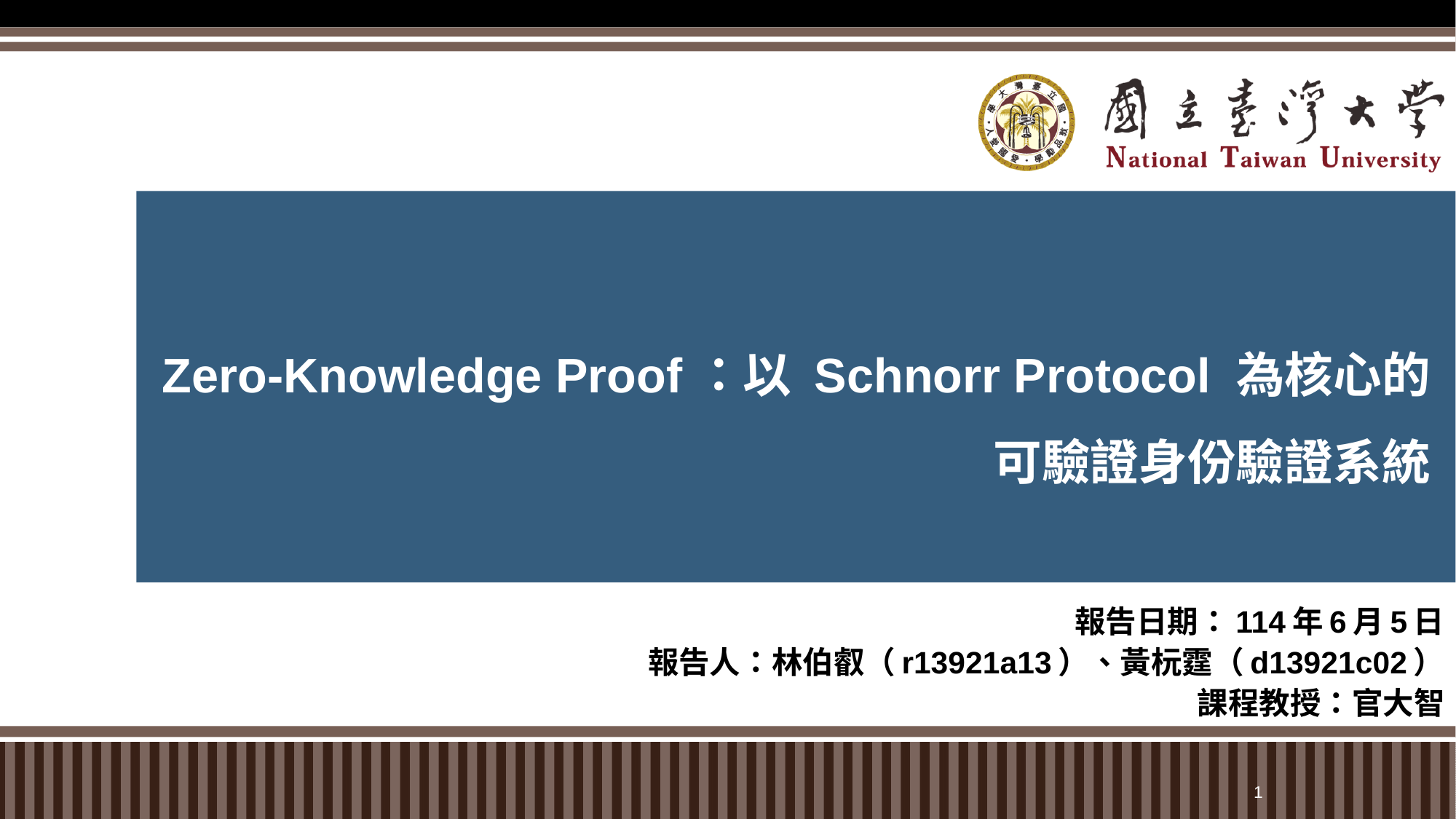

# Zero-Knowledge Proof：以 Schnorr Protocol 為核心的可驗證身份驗證系統
報告日期：114年6月5日
報告人：林伯叡（r13921a13）、黃杬霆（d13921c02）
課程教授：官大智
1